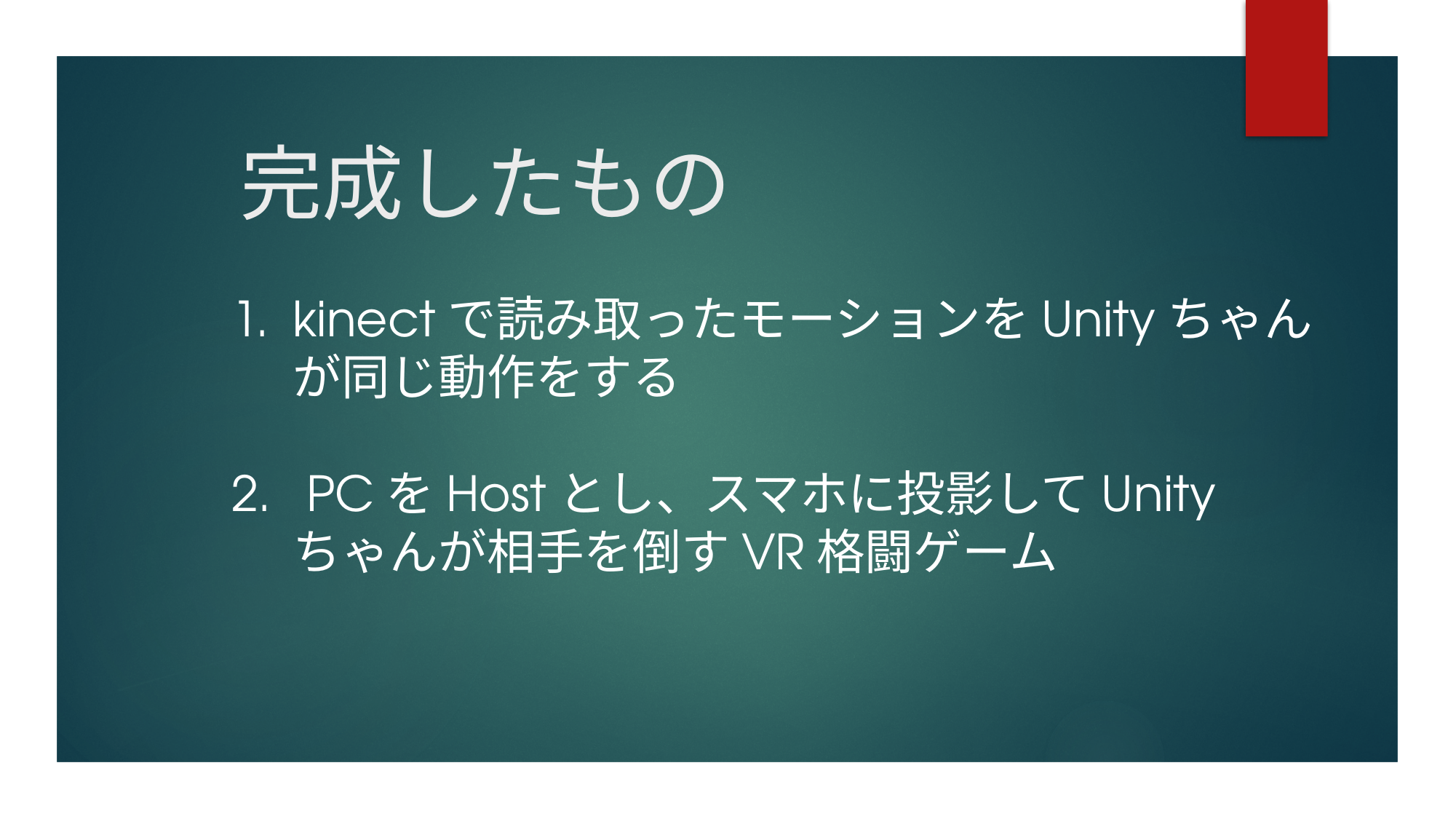

# 完成したもの
kinectで読み取ったモーションをUnityちゃんが同じ動作をする

 PCをHostとし、スマホに投影してUnityちゃんが相手を倒すVR格闘ゲーム